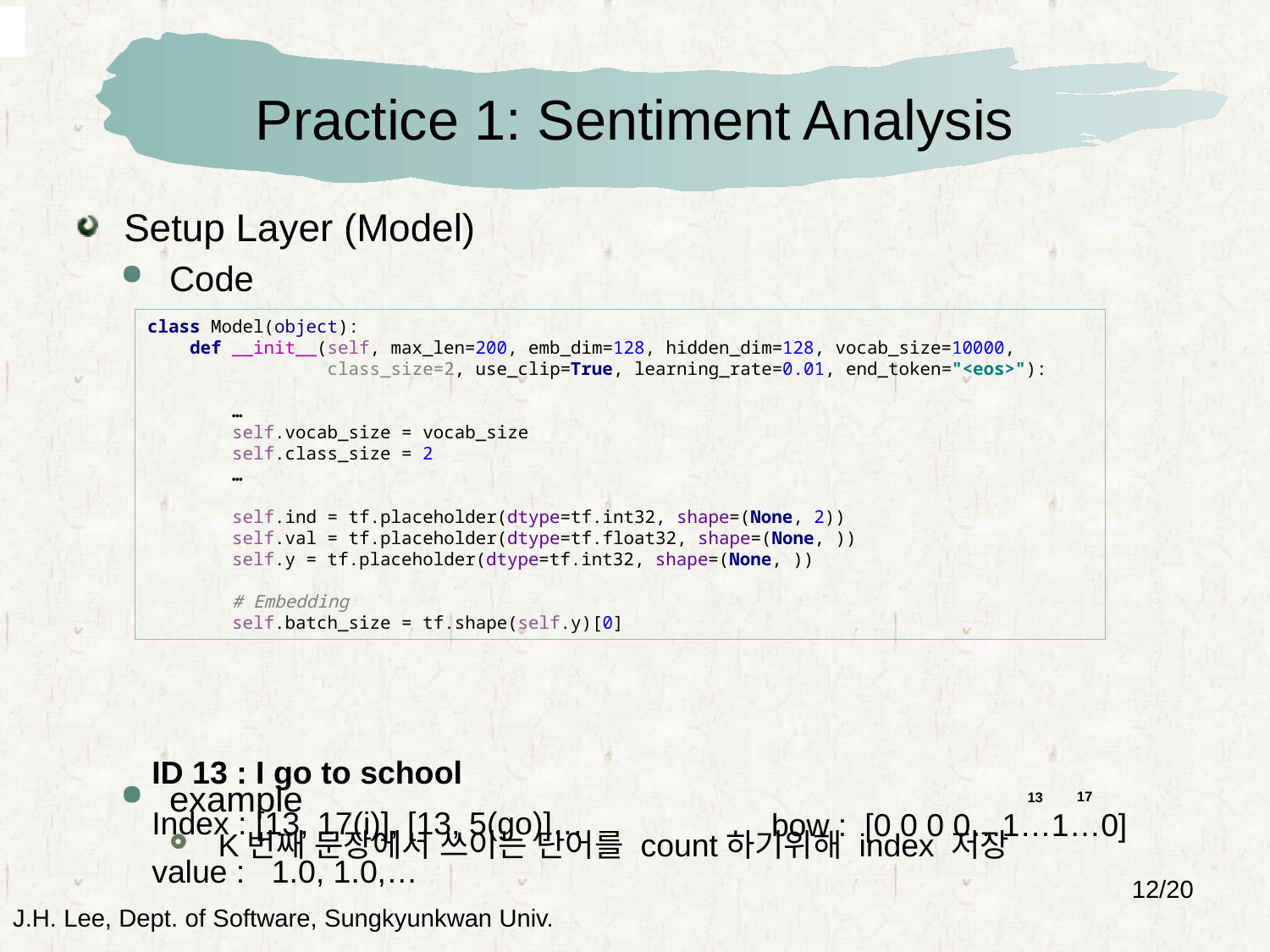

# Practice 1: Sentiment Analysis
Setup Layer (Model)
Code

example
K번째 문장에서 쓰이는 단어를 count하기위해 index 저장

class Model(object):
    def __init__(self, max_len=200, emb_dim=128, hidden_dim=128, vocab_size=10000,
                 class_size=2, use_clip=True, learning_rate=0.01, end_token="<eos>"):
        …
        self.vocab_size = vocab_size
        self.class_size = 2
        …
        self.ind = tf.placeholder(dtype=tf.int32, shape=(None, 2))
        self.val = tf.placeholder(dtype=tf.float32, shape=(None, ))
        self.y = tf.placeholder(dtype=tf.int32, shape=(None, ))
        # Embedding
        self.batch_size = tf.shape(self.y)[0]
ID 13 : I go to school
17
13
Index : [13, 17(i)], [13, 5(go)]…
bow :  [0 0 0 0…1…1…0]
value :   1.0, 1.0,…
12/20
J.H. Lee, Dept. of Software, Sungkyunkwan Univ.